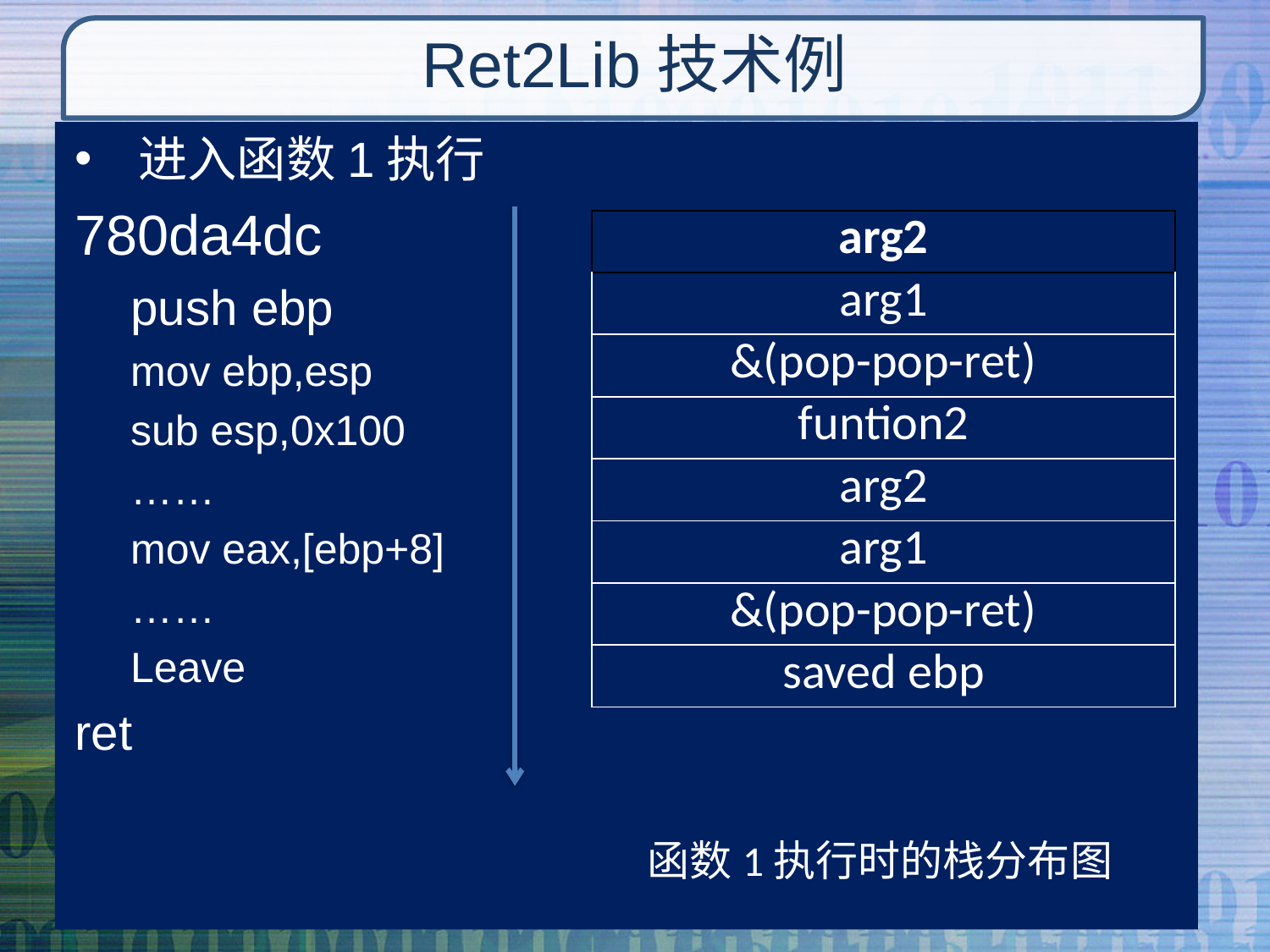

# Ret2Lib技术例
进入函数1执行
780da4dc
push ebp
mov ebp,esp
sub esp,0x100
……
mov eax,[ebp+8]
……
Leave
ret

| arg2 |
| --- |
| arg1 |
| &(pop-pop-ret) |
| funtion2 |
| arg2 |
| arg1 |
| &(pop-pop-ret) |
| saved ebp |
函数1执行时的栈分布图